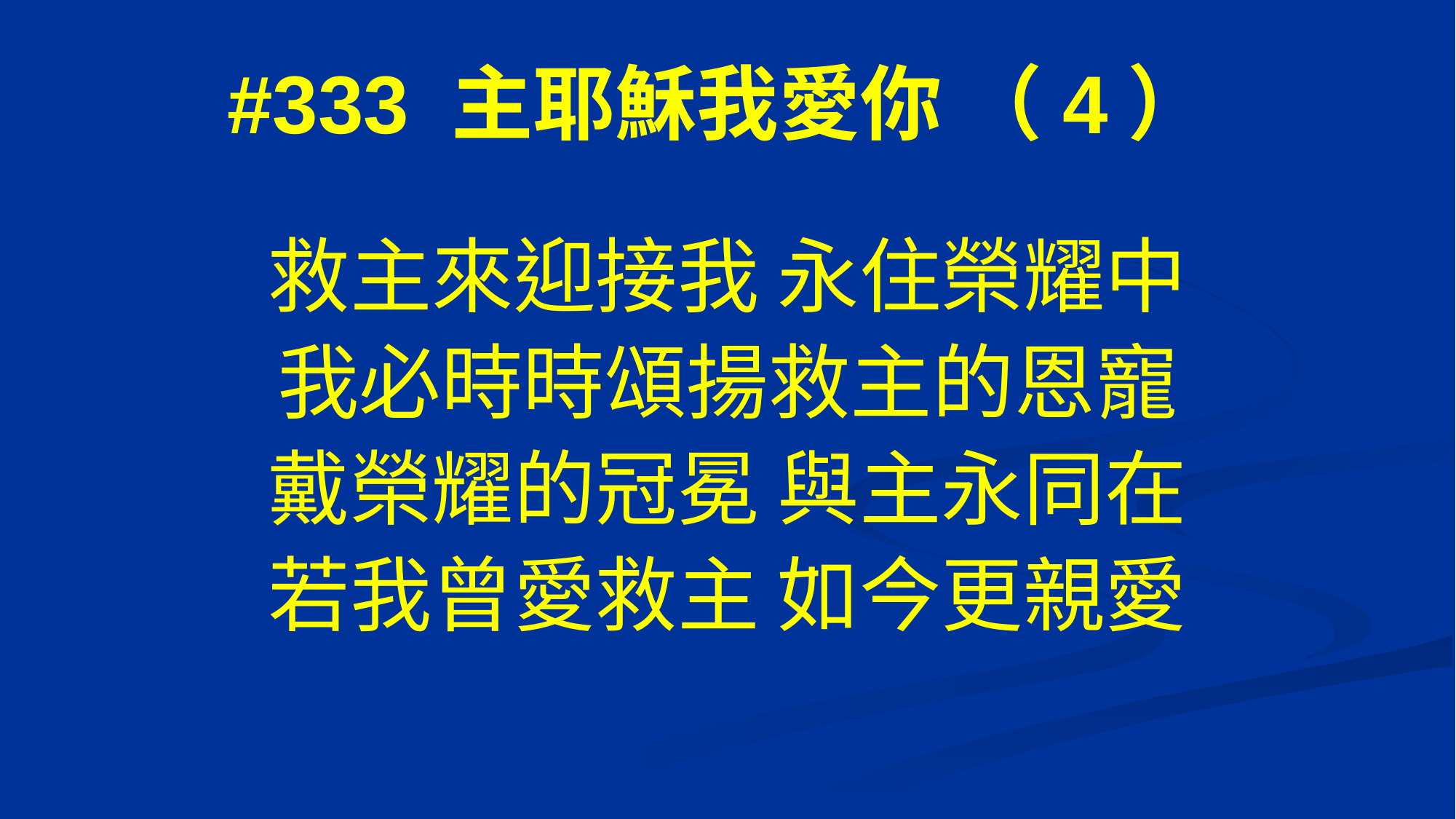

# #333 主耶穌我愛你 （4）
救主來迎接我 永住榮耀中
我必時時頌揚救主的恩寵
戴榮耀的冠冕 與主永同在
若我曾愛救主 如今更親愛